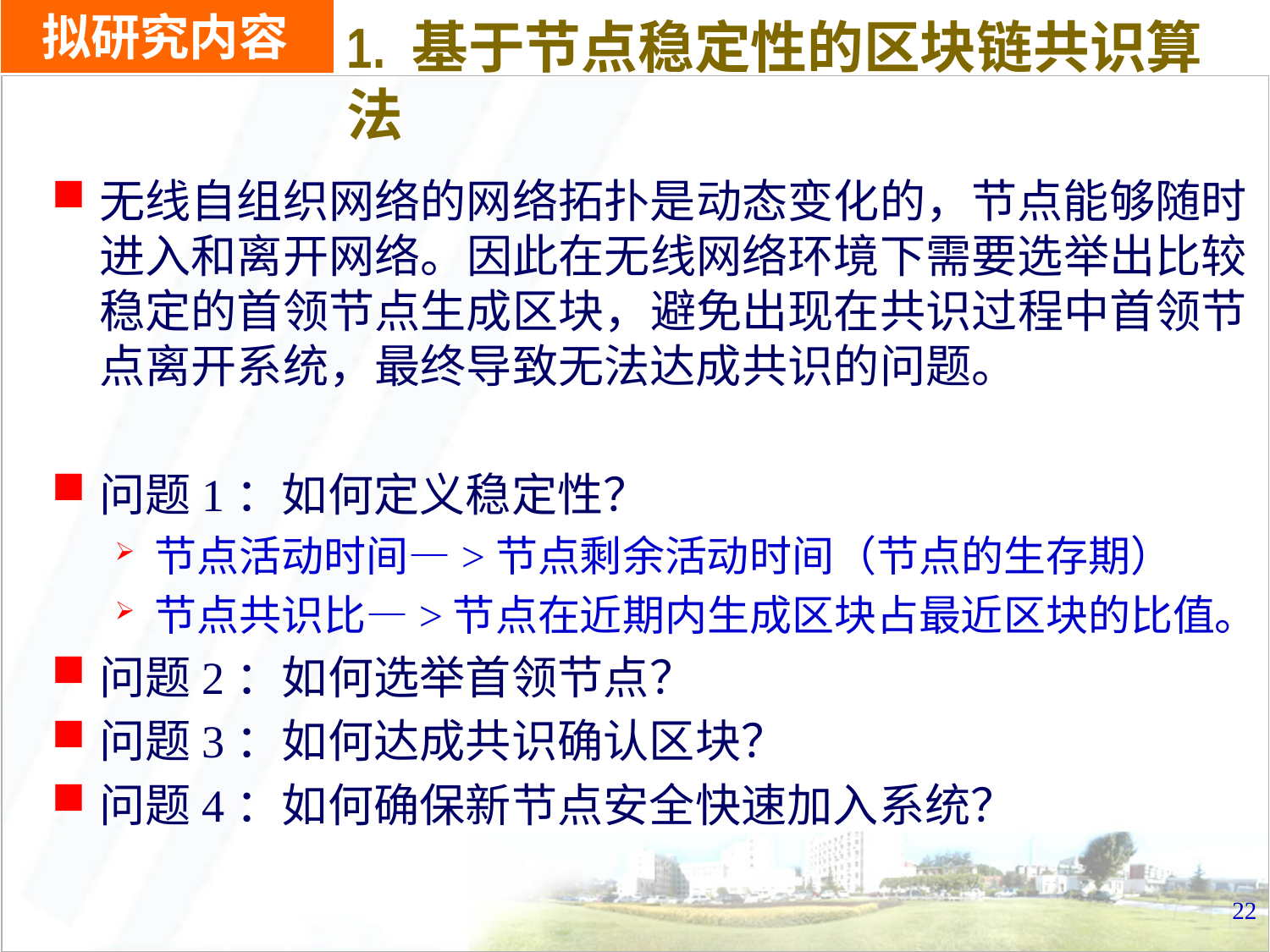

# 拟研究内容
1. 基于节点稳定性的区块链共识算法

无线自组织网络的网络拓扑是动态变化的，节点能够随时进入和离开网络。因此在无线网络环境下需要选举出比较稳定的首领节点生成区块，避免出现在共识过程中首领节点离开系统，最终导致无法达成共识的问题。

问题1：如何定义稳定性？
节点活动时间—>节点剩余活动时间（节点的生存期）
节点共识比—>节点在近期内生成区块占最近区块的比值。
问题2：如何选举首领节点？
问题3：如何达成共识确认区块？
问题4：如何确保新节点安全快速加入系统？
22